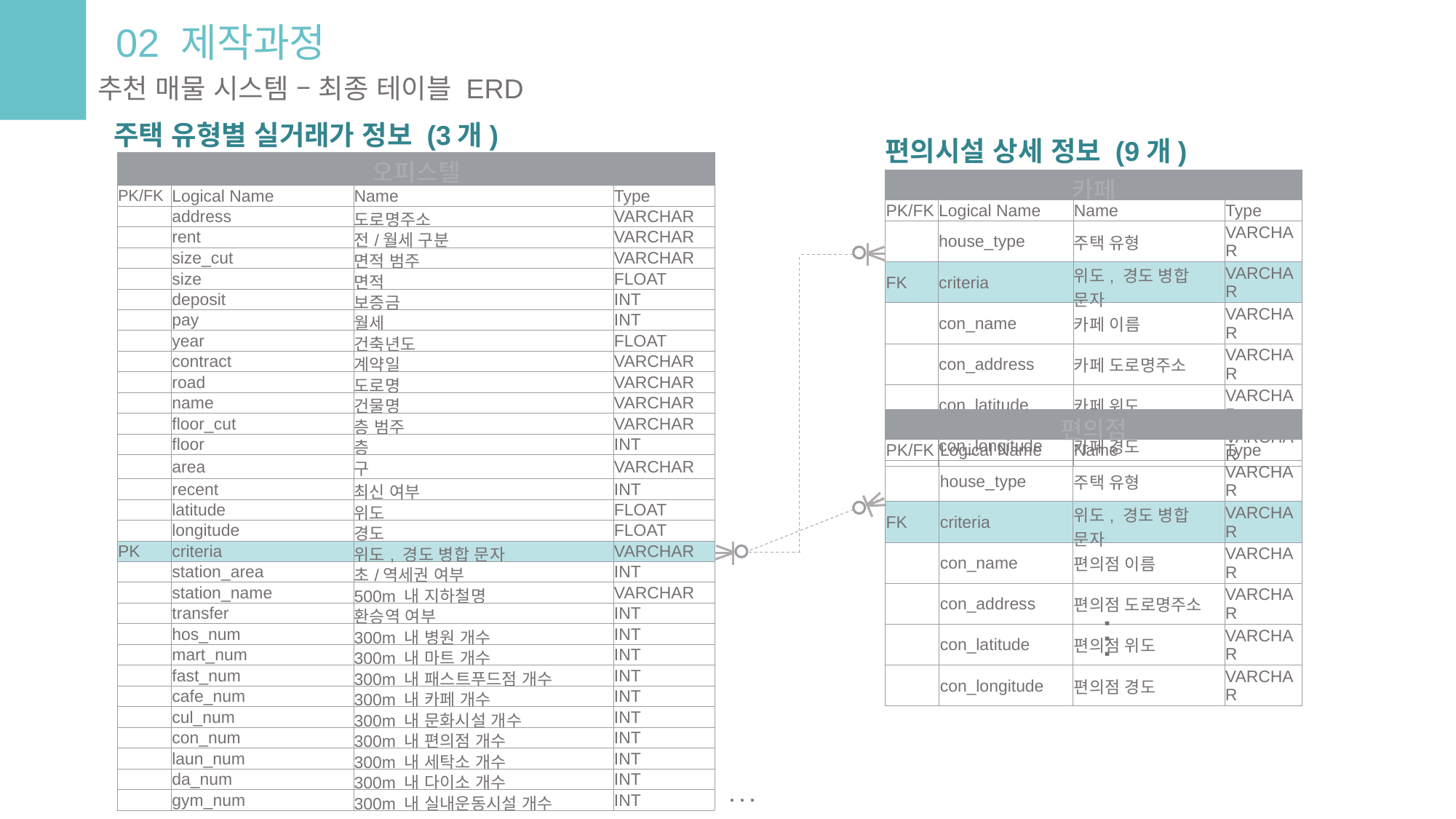

02 제작과정
추천 매물 시스템 – 최종 테이블 ERD
주택 유형별 실거래가 정보 (3개)
편의시설 상세 정보 (9개)
| 오피스텔 |  |  |  |
| --- | --- | --- | --- |
| PK/FK | Logical Name | Name | Type |
|  | address | 도로명주소 | VARCHAR |
|  | rent | 전/월세 구분 | VARCHAR |
|  | size\_cut | 면적 범주 | VARCHAR |
|  | size | 면적 | FLOAT |
|  | deposit | 보증금 | INT |
|  | pay | 월세 | INT |
|  | year | 건축년도 | FLOAT |
|  | contract | 계약일 | VARCHAR |
|  | road | 도로명 | VARCHAR |
|  | name | 건물명 | VARCHAR |
|  | floor\_cut | 층 범주 | VARCHAR |
|  | floor | 층 | INT |
|  | area | 구 | VARCHAR |
|  | recent | 최신 여부 | INT |
|  | latitude | 위도 | FLOAT |
|  | longitude | 경도 | FLOAT |
| PK | criteria | 위도, 경도 병합 문자 | VARCHAR |
|  | station\_area | 초/역세권 여부 | INT |
|  | station\_name | 500m 내 지하철명 | VARCHAR |
|  | transfer | 환승역 여부 | INT |
|  | hos\_num | 300m 내 병원 개수 | INT |
|  | mart\_num | 300m 내 마트 개수 | INT |
|  | fast\_num | 300m 내 패스트푸드점 개수 | INT |
|  | cafe\_num | 300m 내 카페 개수 | INT |
|  | cul\_num | 300m 내 문화시설 개수 | INT |
|  | con\_num | 300m 내 편의점 개수 | INT |
|  | laun\_num | 300m 내 세탁소 개수 | INT |
|  | da\_num | 300m 내 다이소 개수 | INT |
|  | gym\_num | 300m 내 실내운동시설 개수 | INT |
| 카페 |  |  |  |
| --- | --- | --- | --- |
| PK/FK | Logical Name | Name | Type |
|  | house\_type | 주택 유형 | VARCHAR |
| FK | criteria | 위도, 경도 병합 문자 | VARCHAR |
|  | con\_name | 카페 이름 | VARCHAR |
|  | con\_address | 카페 도로명주소 | VARCHAR |
|  | con\_latitude | 카페 위도 | VARCHAR |
|  | con\_longitude | 카페 경도 | VARCHAR |

| 편의점 |  |  |  |
| --- | --- | --- | --- |
| PK/FK | Logical Name | Name | Type |
|  | house\_type | 주택 유형 | VARCHAR |
| FK | criteria | 위도, 경도 병합 문자 | VARCHAR |
|  | con\_name | 편의점 이름 | VARCHAR |
|  | con\_address | 편의점 도로명주소 | VARCHAR |
|  | con\_latitude | 편의점 위도 | VARCHAR |
|  | con\_longitude | 편의점 경도 | VARCHAR |

 . . .
. . .